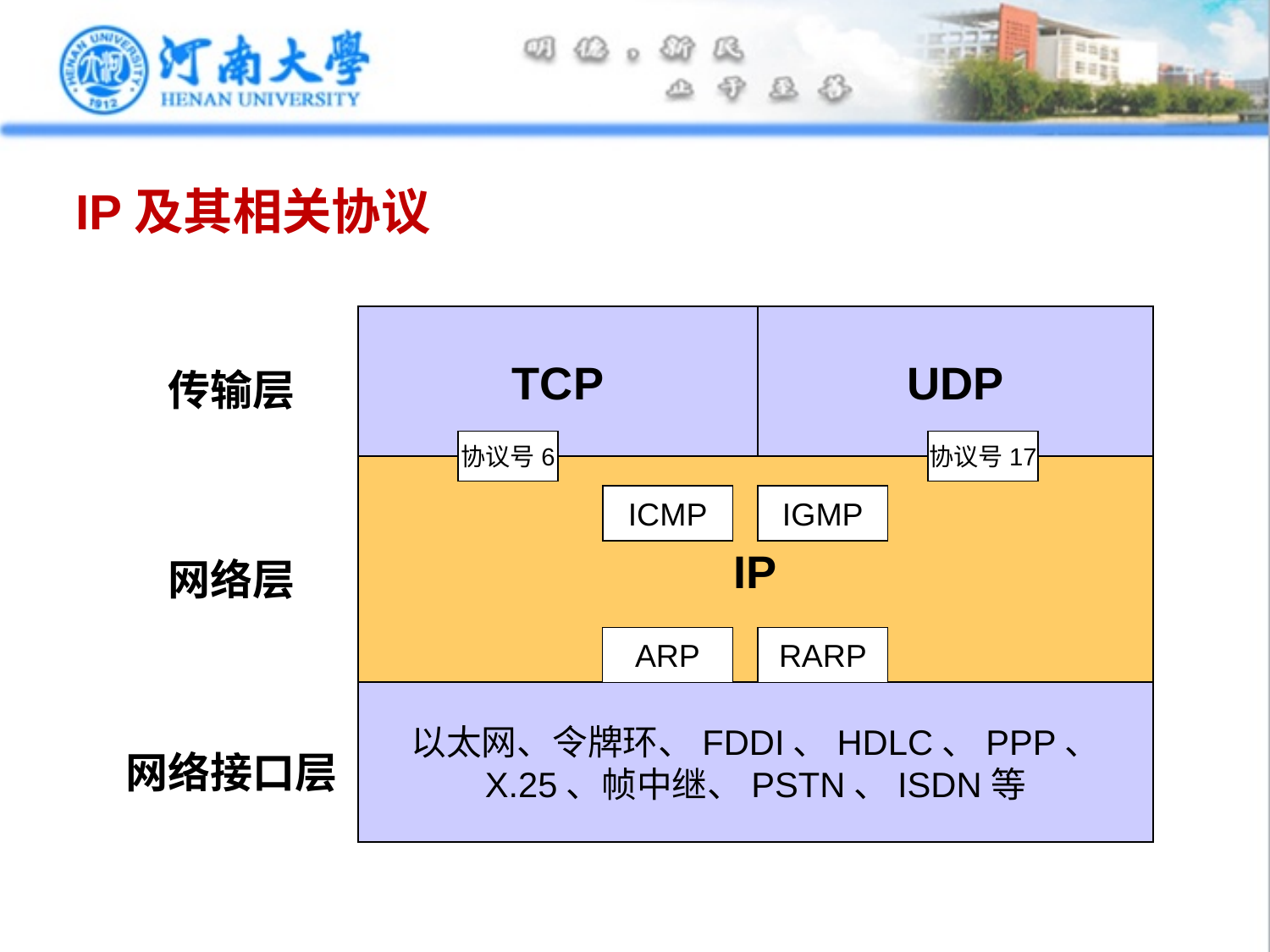

# IP及其相关协议
TCP
UDP
传输层
协议号6
协议号17
IP
ICMP
IGMP
网络层
ARP
RARP
以太网、令牌环、FDDI、HDLC、PPP、
X.25、帧中继、PSTN、ISDN等
网络接口层